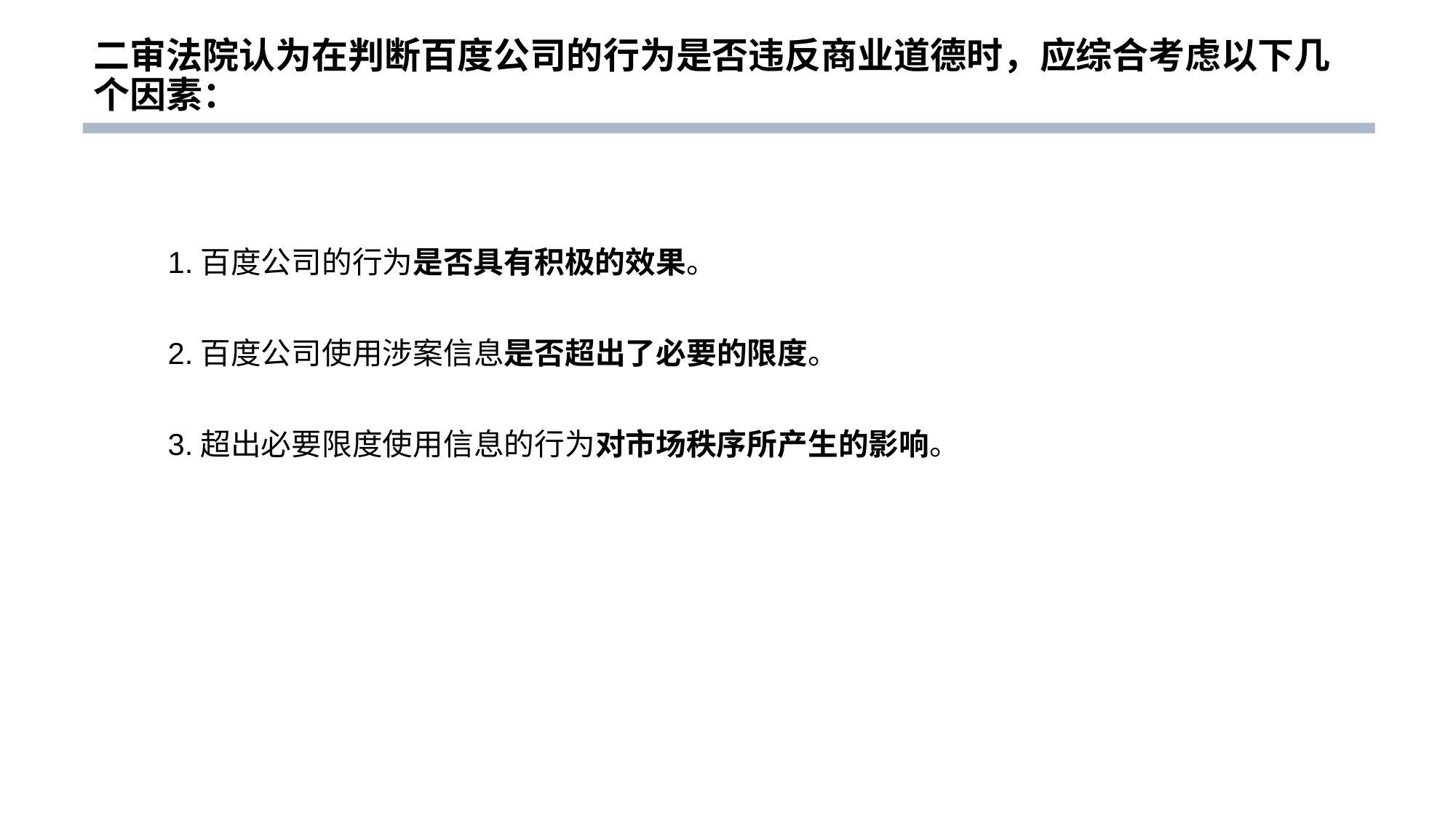

# 二审法院认为在判断百度公司的行为是否违反商业道德时，应综合考虑以下几个因素：
1.百度公司的行为是否具有积极的效果。
2.百度公司使用涉案信息是否超出了必要的限度。
3.超出必要限度使用信息的行为对市场秩序所产生的影响。

33